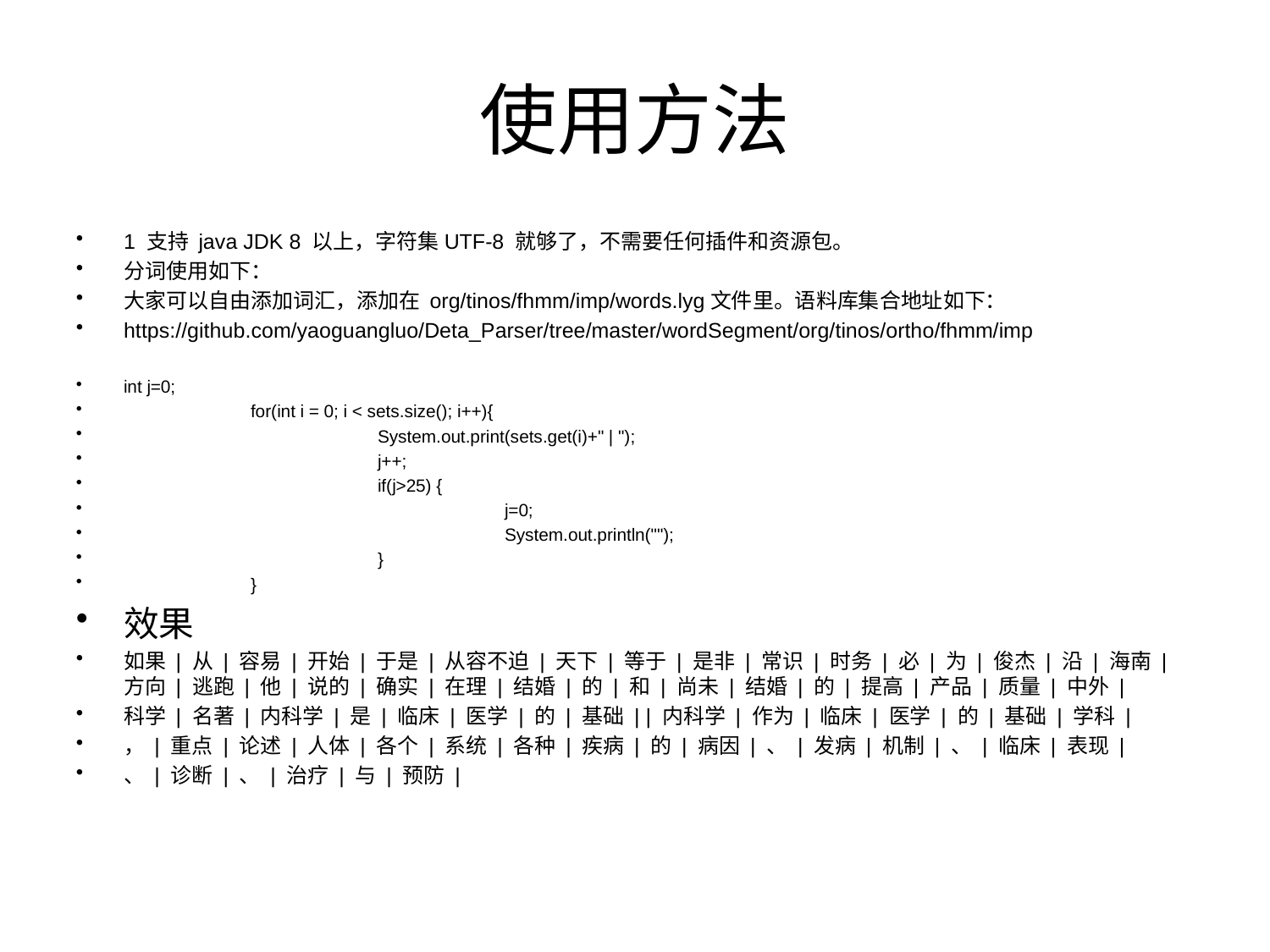

# 使用方法
1 支持 java JDK 8 以上，字符集UTF-8 就够了，不需要任何插件和资源包。
分词使用如下：
大家可以自由添加词汇，添加在 org/tinos/fhmm/imp/words.lyg文件里。语料库集合地址如下：
https://github.com/yaoguangluo/Deta_Parser/tree/master/wordSegment/org/tinos/ortho/fhmm/imp

int j=0;
	for(int i = 0; i < sets.size(); i++){
		System.out.print(sets.get(i)+" | ");
		j++;
		if(j>25) {
			j=0;
			System.out.println("");
		}
	}
效果
如果 | 从 | 容易 | 开始 | 于是 | 从容不迫 | 天下 | 等于 | 是非 | 常识 | 时务 | 必 | 为 | 俊杰 | 沿 | 海南 | 方向 | 逃跑 | 他 | 说的 | 确实 | 在理 | 结婚 | 的 | 和 | 尚未 | 结婚 | 的 | 提高 | 产品 | 质量 | 中外 |
科学 | 名著 | 内科学 | 是 | 临床 | 医学 | 的 | 基础 | | 内科学 | 作为 | 临床 | 医学 | 的 | 基础 | 学科 |
， | 重点 | 论述 | 人体 | 各个 | 系统 | 各种 | 疾病 | 的 | 病因 | 、 | 发病 | 机制 | 、 | 临床 | 表现 |
、 | 诊断 | 、 | 治疗 | 与 | 预防 |